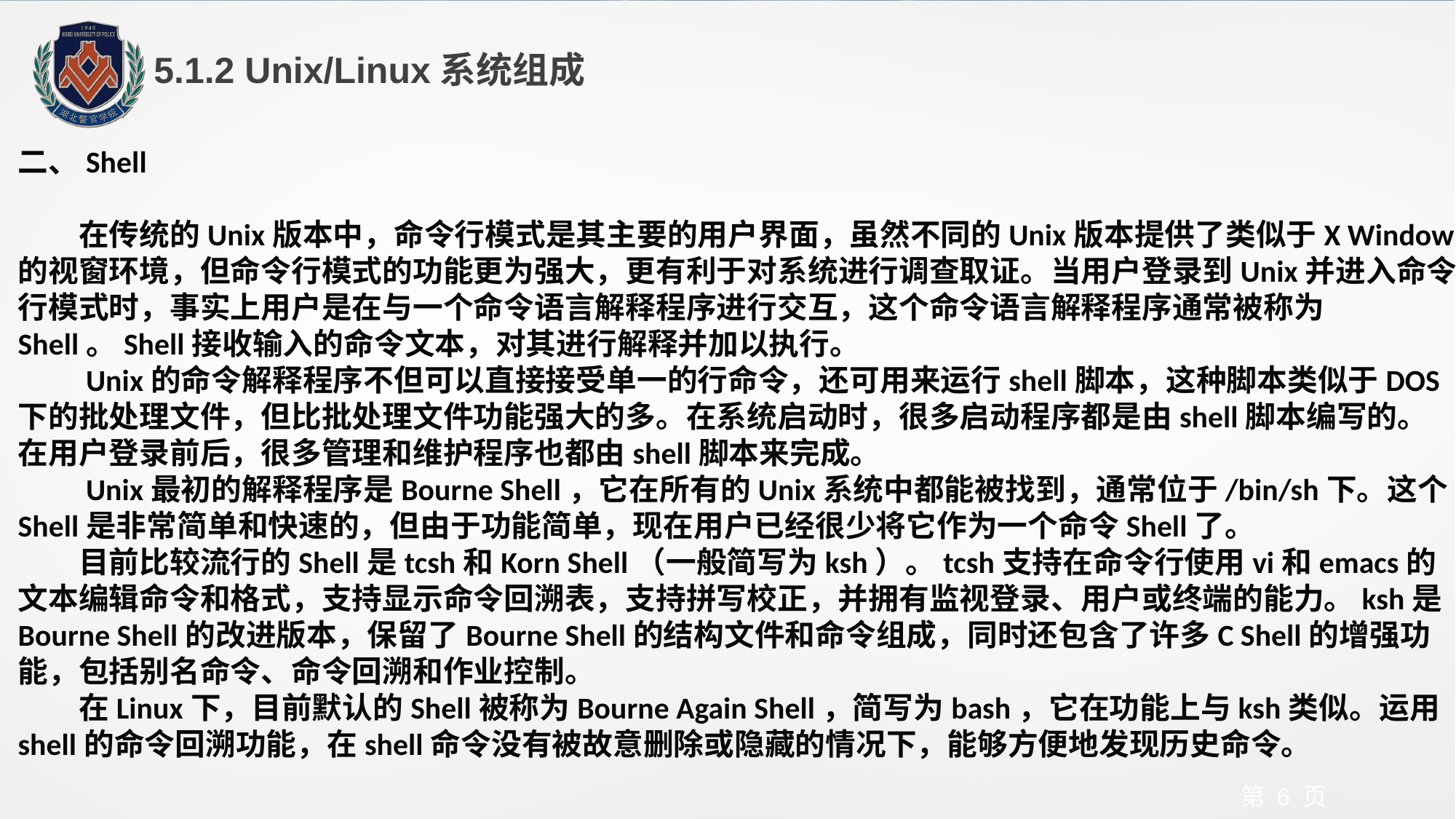

5.1.2 Unix/Linux系统组成
二、Shell

　　在传统的Unix版本中，命令行模式是其主要的用户界面，虽然不同的Unix版本提供了类似于X Window的视窗环境，但命令行模式的功能更为强大，更有利于对系统进行调查取证。当用户登录到Unix并进入命令行模式时，事实上用户是在与一个命令语言解释程序进行交互，这个命令语言解释程序通常被称为Shell。Shell接收输入的命令文本，对其进行解释并加以执行。
　　Unix的命令解释程序不但可以直接接受单一的行命令，还可用来运行shell脚本，这种脚本类似于DOS下的批处理文件，但比批处理文件功能强大的多。在系统启动时，很多启动程序都是由shell脚本编写的。在用户登录前后，很多管理和维护程序也都由shell脚本来完成。
　　Unix最初的解释程序是Bourne Shell，它在所有的Unix系统中都能被找到，通常位于/bin/sh下。这个Shell是非常简单和快速的，但由于功能简单，现在用户已经很少将它作为一个命令Shell了。
　　目前比较流行的Shell是tcsh和Korn Shell（一般简写为ksh）。tcsh支持在命令行使用vi和emacs的文本编辑命令和格式，支持显示命令回溯表，支持拼写校正，并拥有监视登录、用户或终端的能力。ksh是Bourne Shell的改进版本，保留了Bourne Shell的结构文件和命令组成，同时还包含了许多C Shell的增强功能，包括别名命令、命令回溯和作业控制。
　　在Linux下，目前默认的Shell被称为Bourne Again Shell，简写为bash，它在功能上与ksh类似。运用shell的命令回溯功能，在shell命令没有被故意删除或隐藏的情况下，能够方便地发现历史命令。